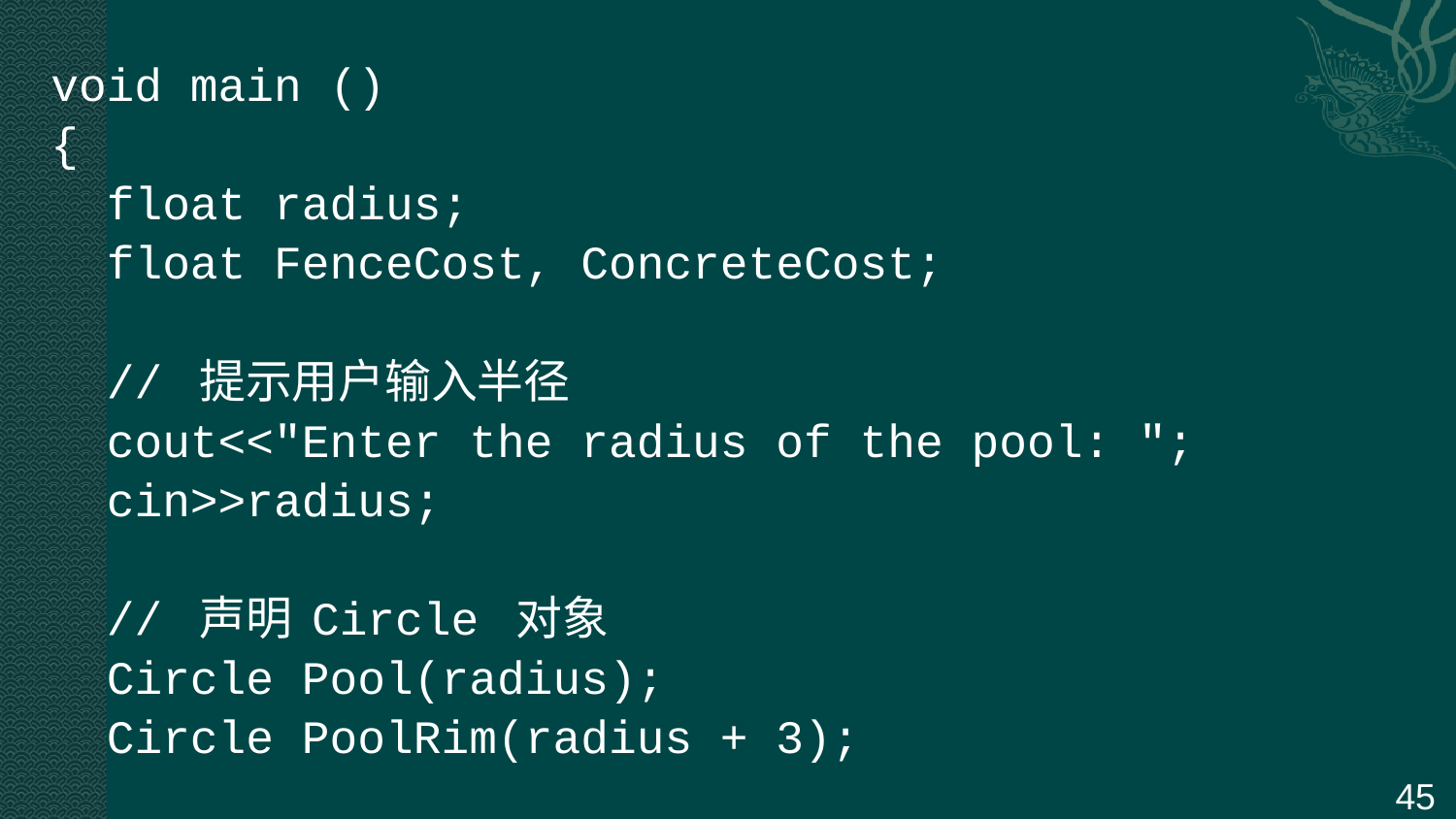

void main ()
{
  float radius;
  float FenceCost, ConcreteCost;

  // 提示用户输入半径
  cout<<"Enter the radius of the pool: ";
  cin>>radius;

  // 声明 Circle 对象
  Circle Pool(radius);
  Circle PoolRim(radius + 3);
45